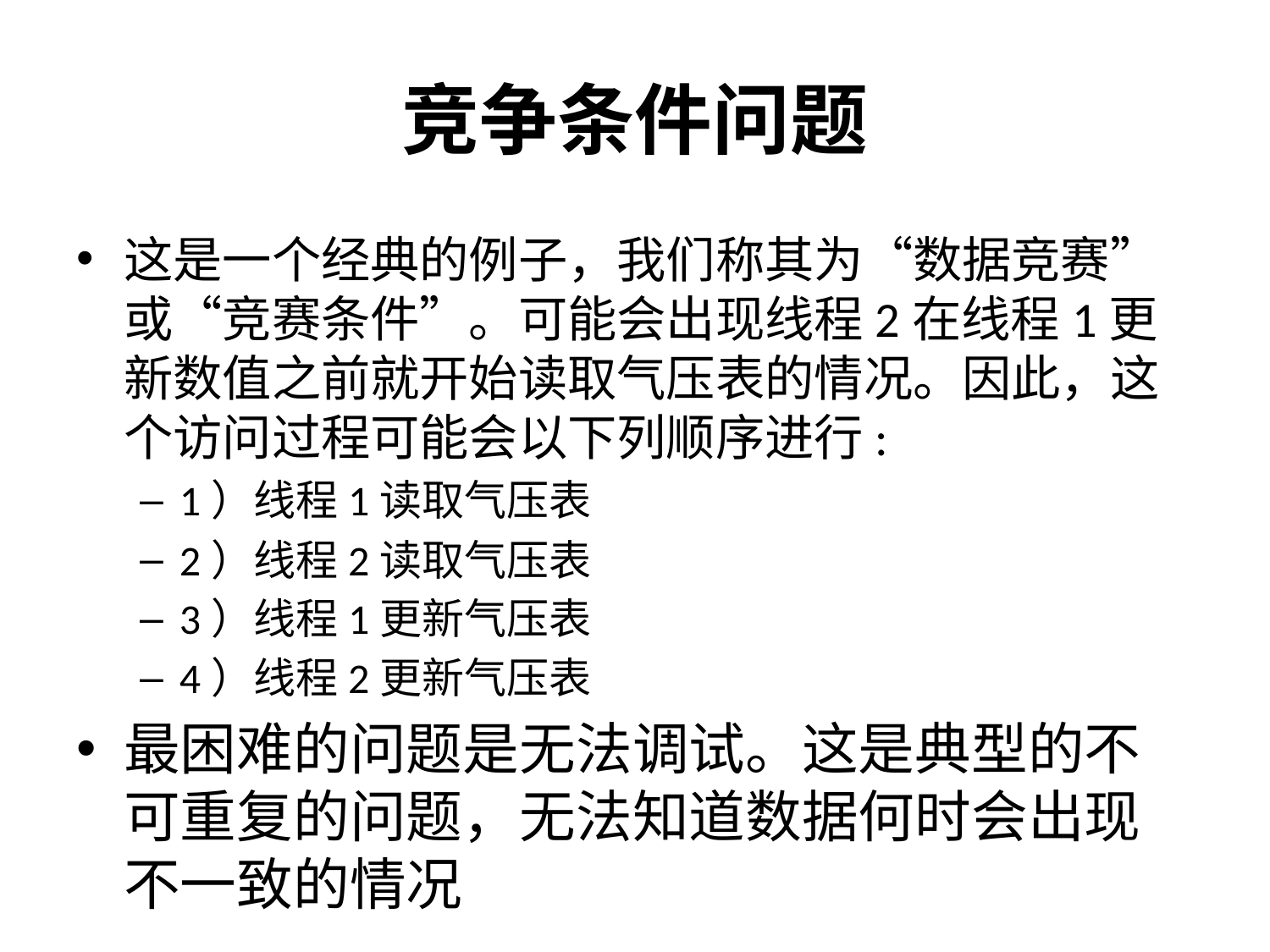

# 竞争条件问题
这是一个经典的例子，我们称其为“数据竞赛” 或“竞赛条件”。可能会出现线程2在线程1更新数值之前就开始读取气压表的情况。因此，这个访问过程可能会以下列顺序进行:
1）线程1读取气压表
2）线程2读取气压表
3）线程1更新气压表
4）线程2更新气压表
最困难的问题是无法调试。这是典型的不可重复的问题，无法知道数据何时会出现不一致的情况